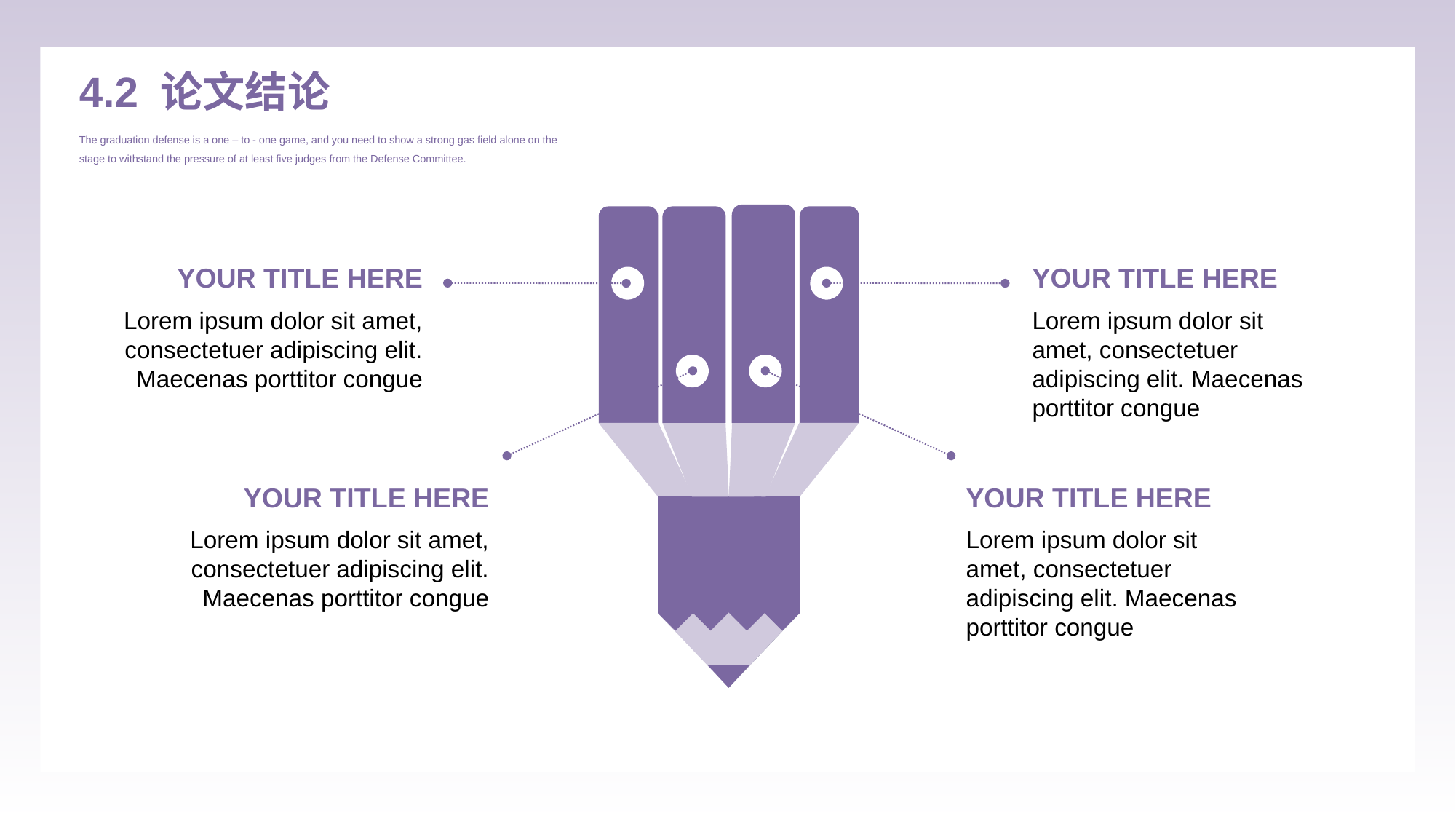

4.2 论文结论
The graduation defense is a one – to - one game, and you need to show a strong gas field alone on the stage to withstand the pressure of at least five judges from the Defense Committee.

YOUR TITLE HERE
YOUR TITLE HERE

Lorem ipsum dolor sit amet, consectetuer adipiscing elit. Maecenas porttitor congue
Lorem ipsum dolor sit amet, consectetuer adipiscing elit. Maecenas porttitor congue

YOUR TITLE HERE
YOUR TITLE HERE
Lorem ipsum dolor sit amet, consectetuer adipiscing elit. Maecenas porttitor congue
Lorem ipsum dolor sit amet, consectetuer adipiscing elit. Maecenas porttitor congue